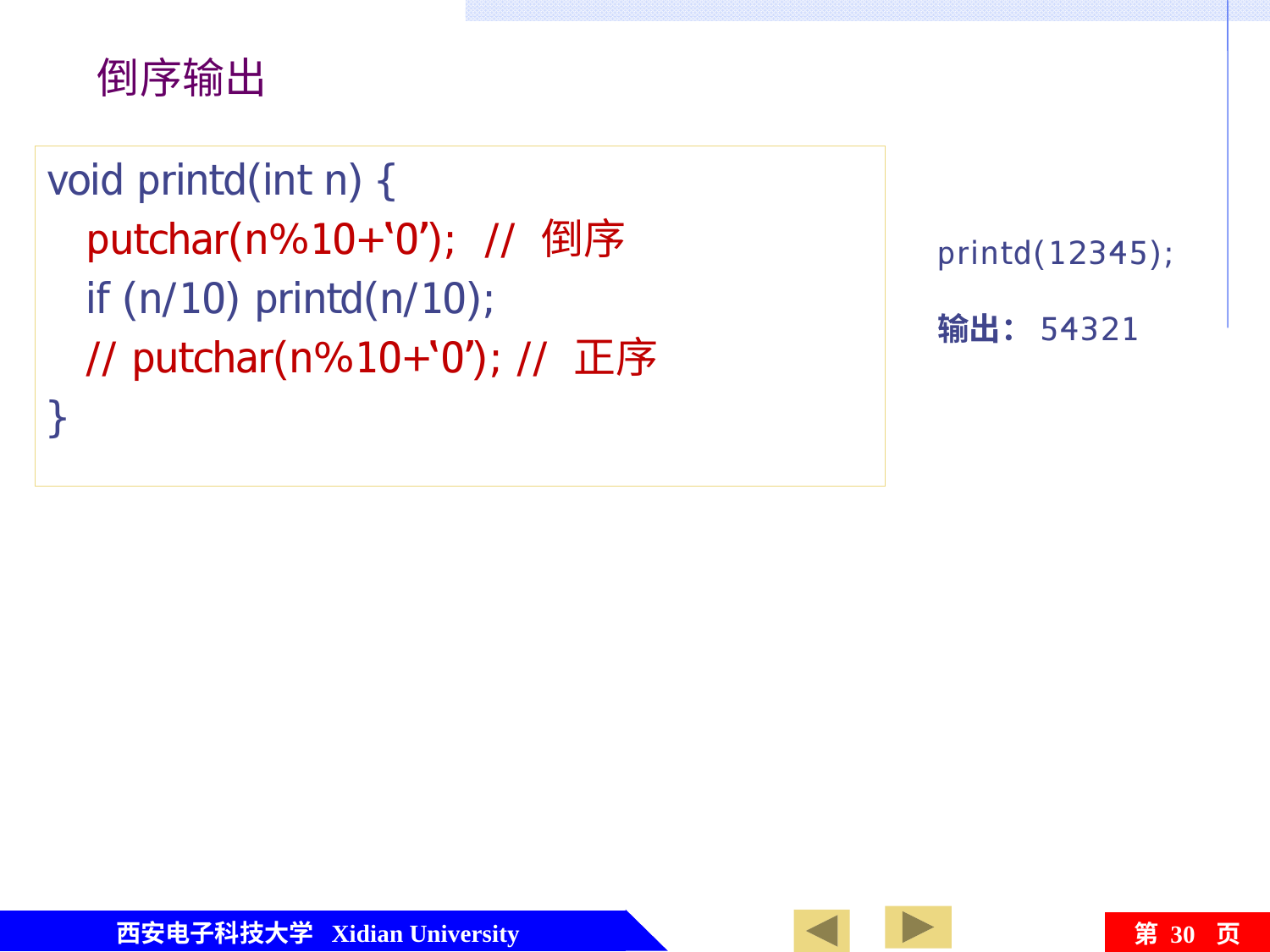

# 倒序输出
void printd(int n) {
   putchar(n%10+‘0’);  // 倒序
   if (n/10) printd(n/10);
   // putchar(n%10+‘0’); // 正序
}
printd(12345);

输出：54321